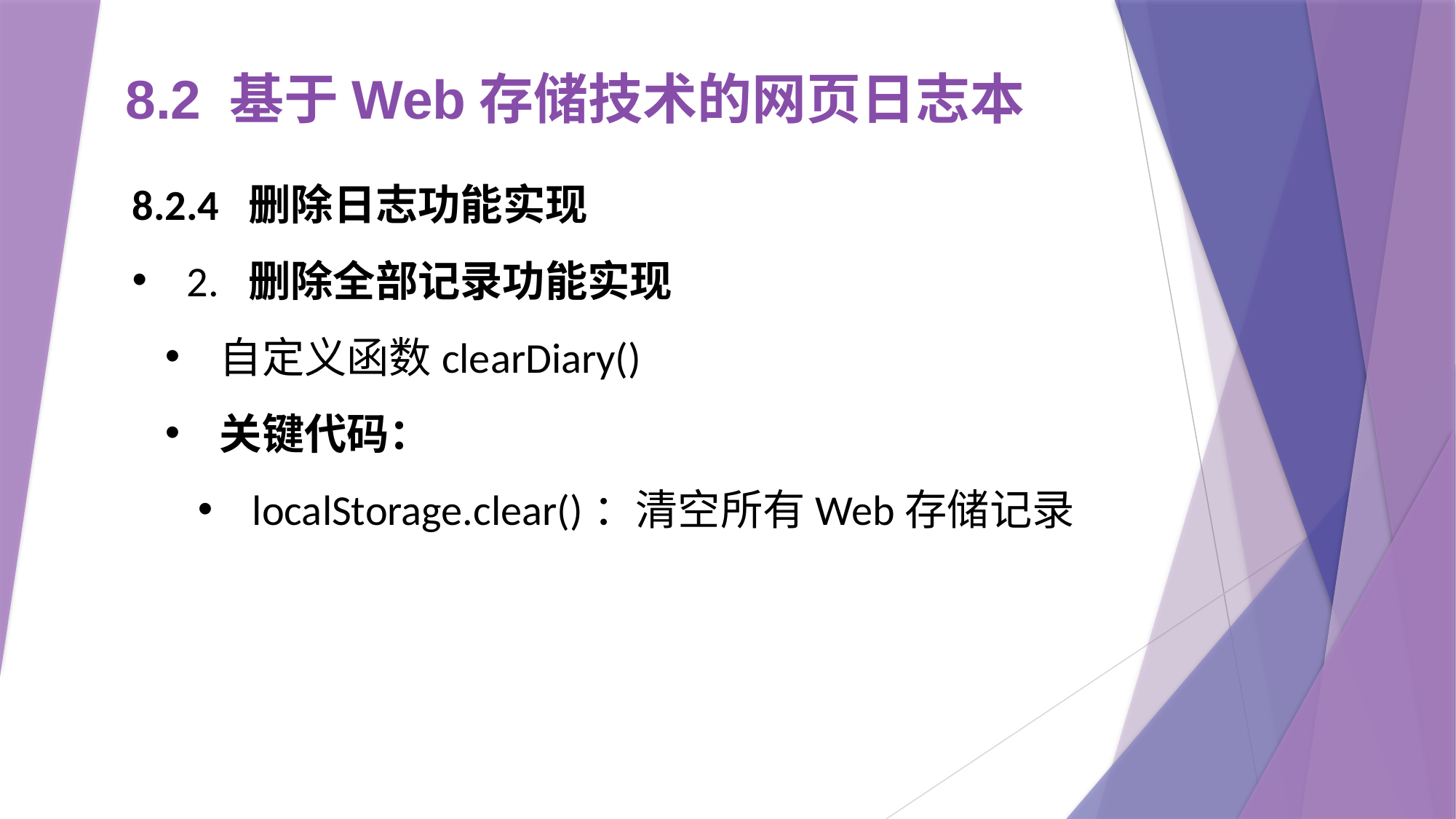

# 8.2 基于Web存储技术的网页日志本
8.2.4  删除日志功能实现
2.  删除全部记录功能实现
自定义函数clearDiary()
关键代码：
localStorage.clear()：清空所有Web存储记录